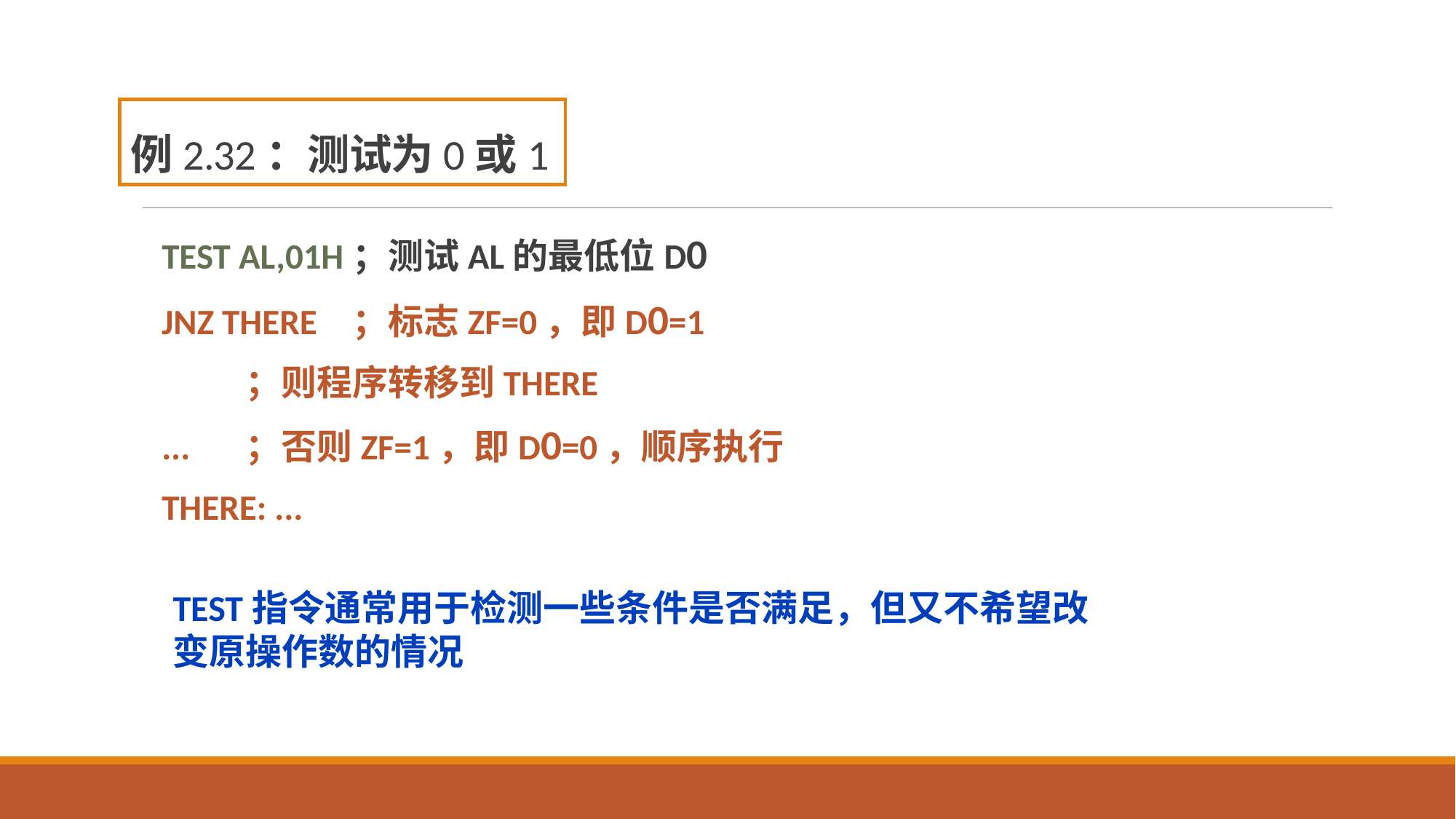

# 例2.32：测试为0或1
TEST AL,01H	；测试AL的最低位D0
JNZ THERE	；标志ZF=0，即D0=1
	；则程序转移到THERE
...	；否则ZF=1，即D0=0，顺序执行
THERE: ...
TEST指令通常用于检测一些条件是否满足，但又不希望改变原操作数的情况